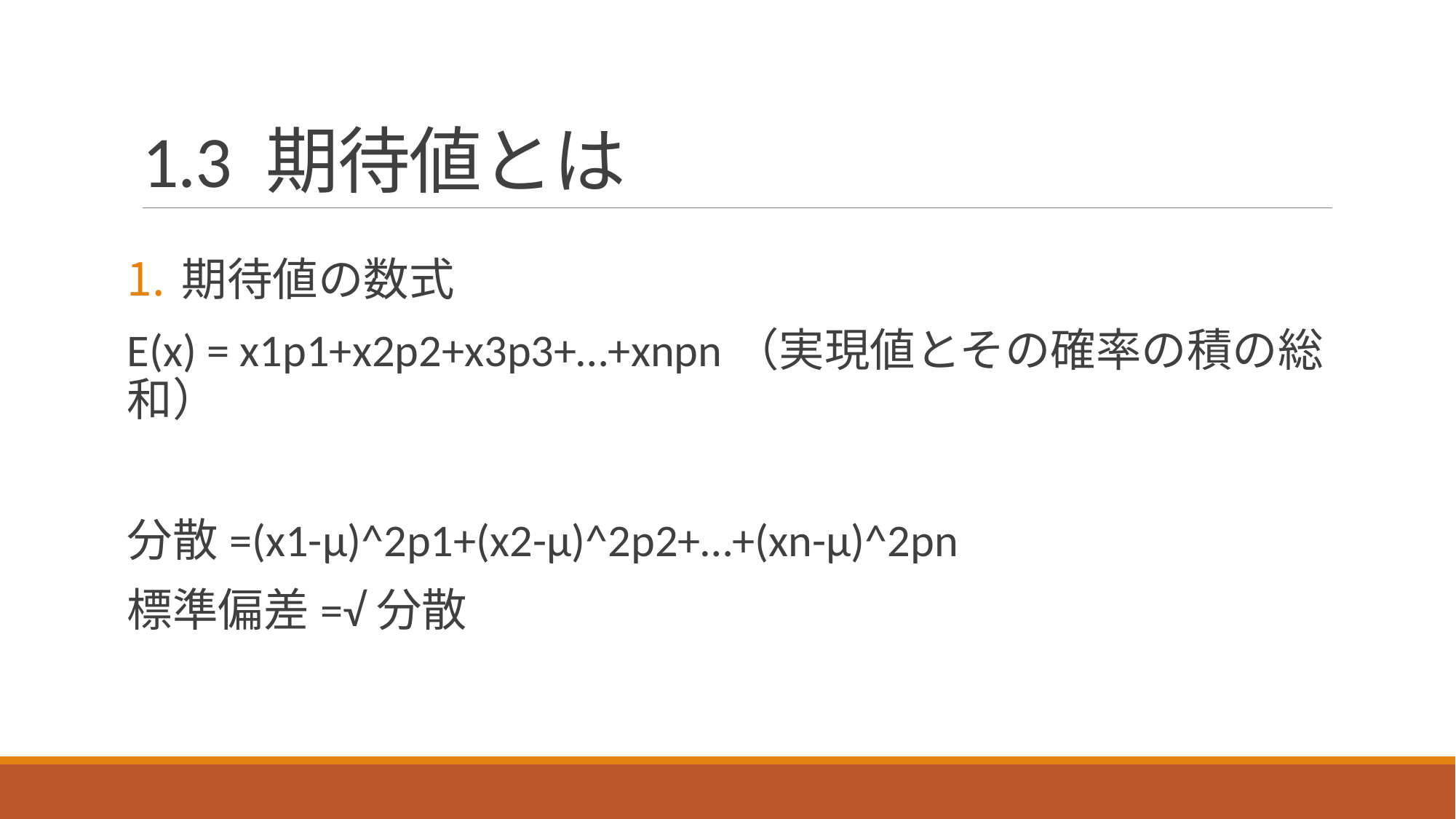

# 1.3 期待値とは
期待値の数式
E(x) = x1p1+x2p2+x3p3+…+xnpn（実現値とその確率の積の総和）

分散=(x1-μ)^2p1+(x2-μ)^2p2+…+(xn-μ)^2pn
標準偏差=√分散